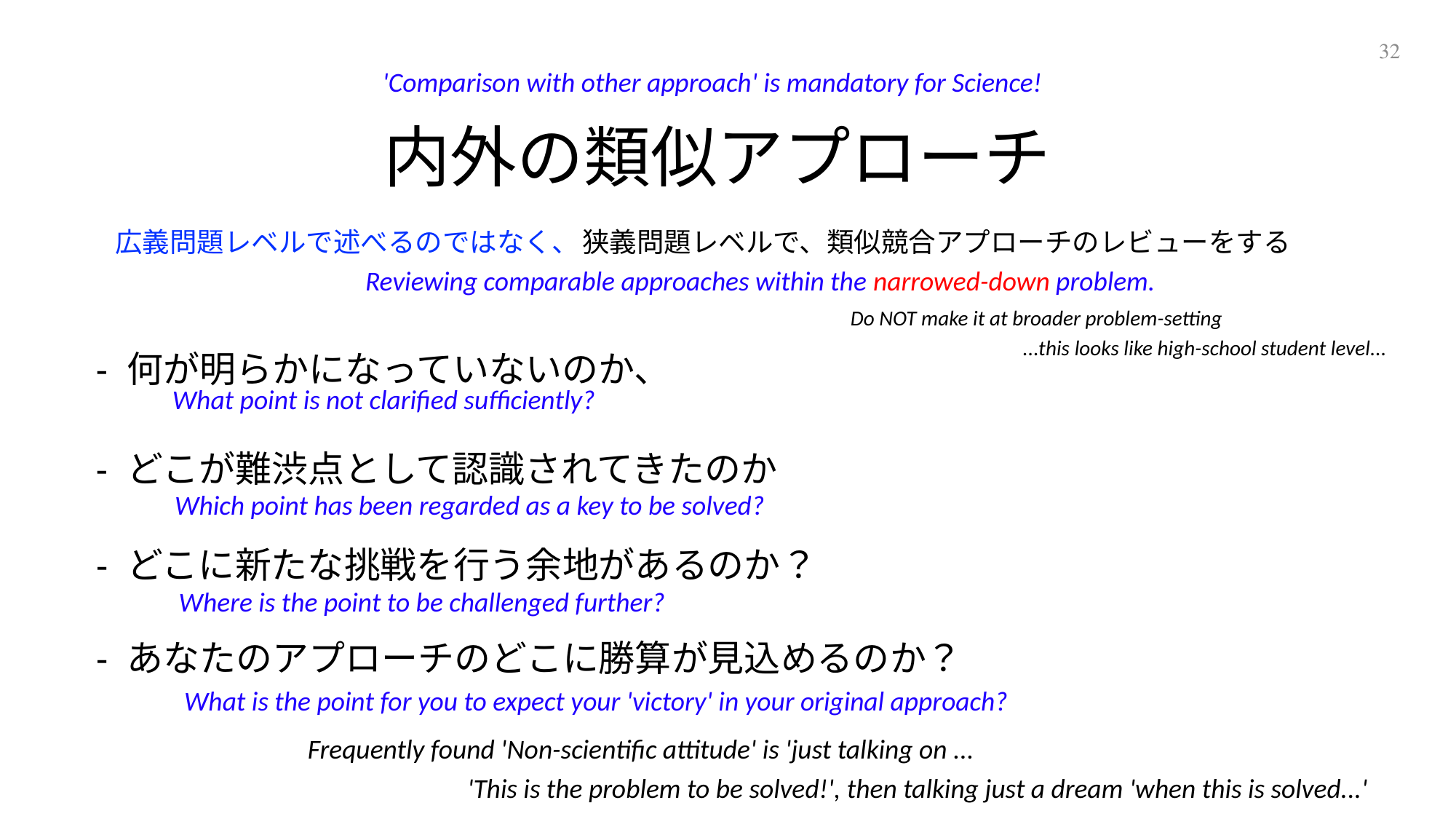

32
'Comparison with other approach' is mandatory for Science!
# 内外の類似アプローチ
広義問題レベルで述べるのではなく、
狭義問題レベルで、類似競合アプローチのレビューをする
Reviewing comparable approaches within the narrowed-down problem.
Do NOT make it at broader problem-setting
- 何が明らかになっていないのか、
...this looks like high-school student level...
What point is not clarified sufficiently?
- どこが難渋点として認識されてきたのか
Which point has been regarded as a key to be solved?
- どこに新たな挑戦を行う余地があるのか？
Where is the point to be challenged further?
- あなたのアプローチのどこに勝算が見込めるのか？
What is the point for you to expect your 'victory' in your original approach?
Frequently found 'Non-scientific attitude' is 'just talking on ...
'This is the problem to be solved!', then talking just a dream 'when this is solved...'